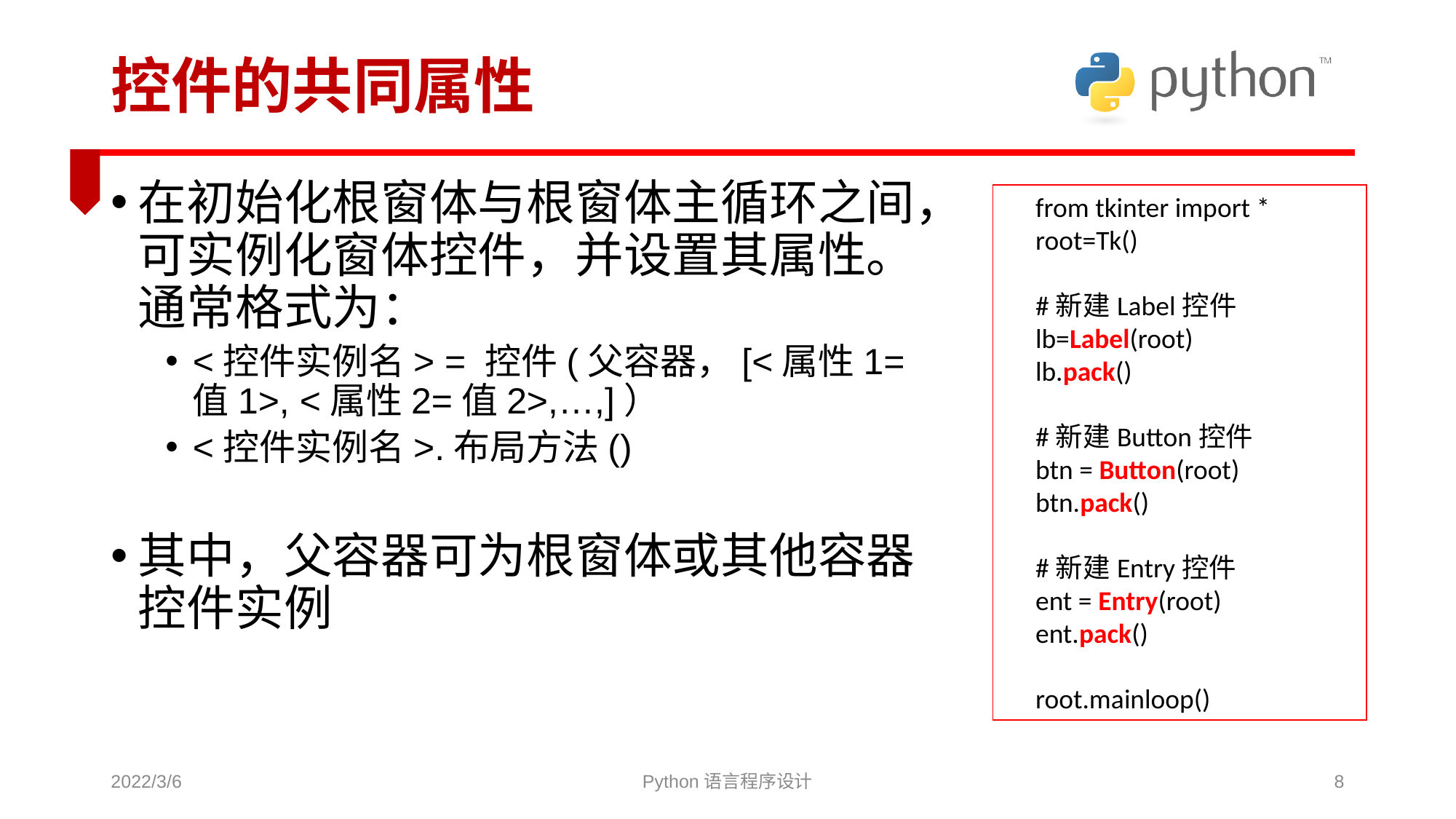

# 控件的共同属性
在初始化根窗体与根窗体主循环之间，可实例化窗体控件，并设置其属性。通常格式为：
<控件实例名> = 控件(父容器，[<属性1=值1>, <属性2=值2>,…,]）
<控件实例名>.布局方法()

其中，父容器可为根窗体或其他容器控件实例
from tkinter import *
root=Tk()

#新建Label控件
lb=Label(root)
lb.pack()

#新建Button控件
btn = Button(root)
btn.pack()

#新建Entry控件
ent = Entry(root)
ent.pack()

root.mainloop()
2022/3/6
Python语言程序设计
8